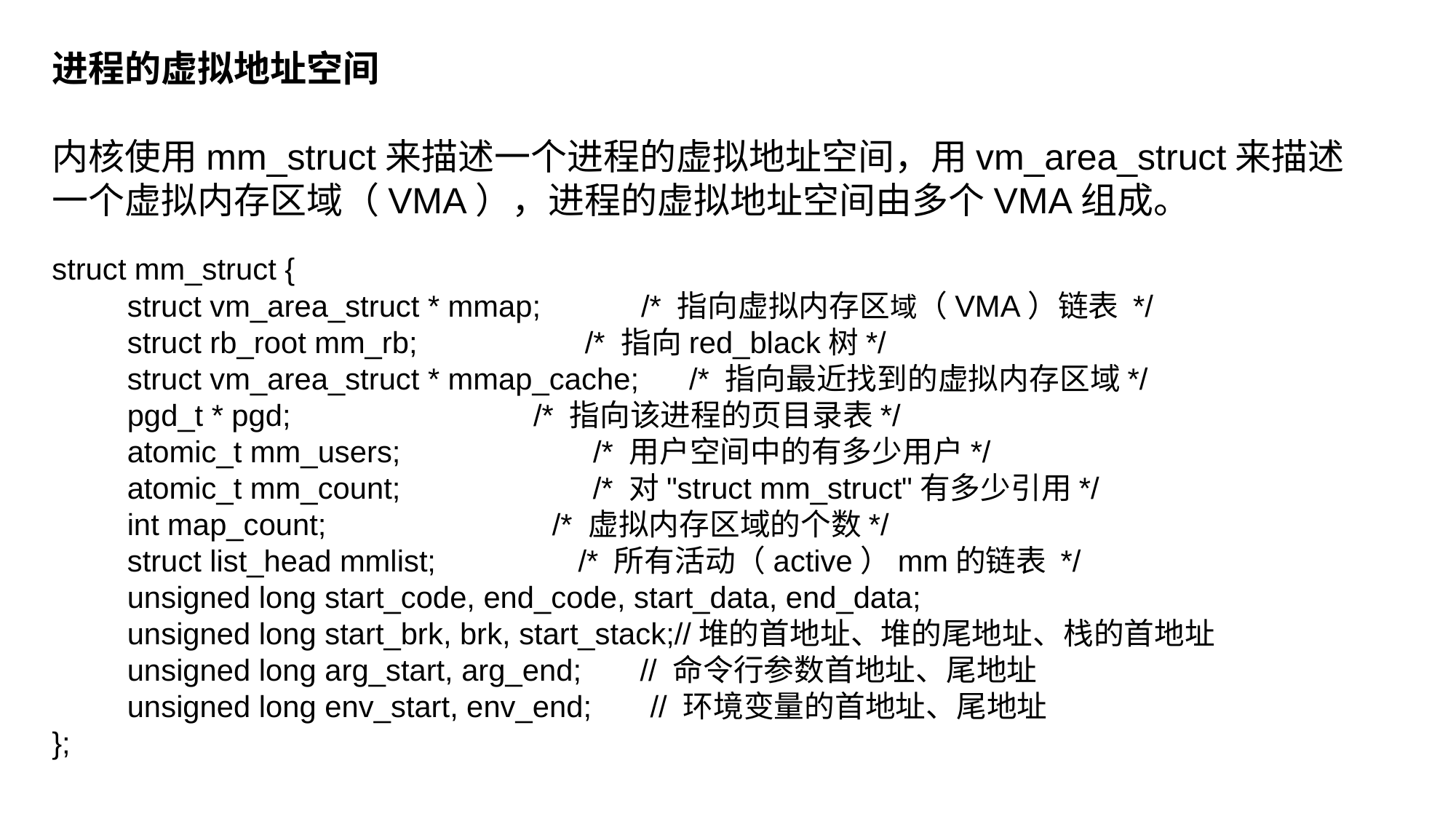

进程的虚拟地址空间
内核使用mm_struct来描述一个进程的虚拟地址空间，用vm_area_struct来描述一个虚拟内存区域（VMA），进程的虚拟地址空间由多个VMA组成。

struct mm_struct {
         struct vm_area_struct * mmap;            /* 指向虚拟内存区域（VMA）链表 */
         struct rb_root mm_rb;                    /* 指向red_black树*/
         struct vm_area_struct * mmap_cache;      /* 指向最近找到的虚拟内存区域*/
         pgd_t * pgd;                             /* 指向该进程的页目录表*/
         atomic_t mm_users;                       /* 用户空间中的有多少用户*/
         atomic_t mm_count;                       /* 对"struct mm_struct"有多少引用*/
         int map_count;                           /* 虚拟内存区域的个数*/
         struct list_head mmlist;                 /* 所有活动（active）mm的链表 */
         unsigned long start_code, end_code, start_data, end_data;
         unsigned long start_brk, brk, start_stack;//堆的首地址、堆的尾地址、栈的首地址
         unsigned long arg_start, arg_end;       // 命令行参数首地址、尾地址
         unsigned long env_start, env_end;       // 环境变量的首地址、尾地址
};